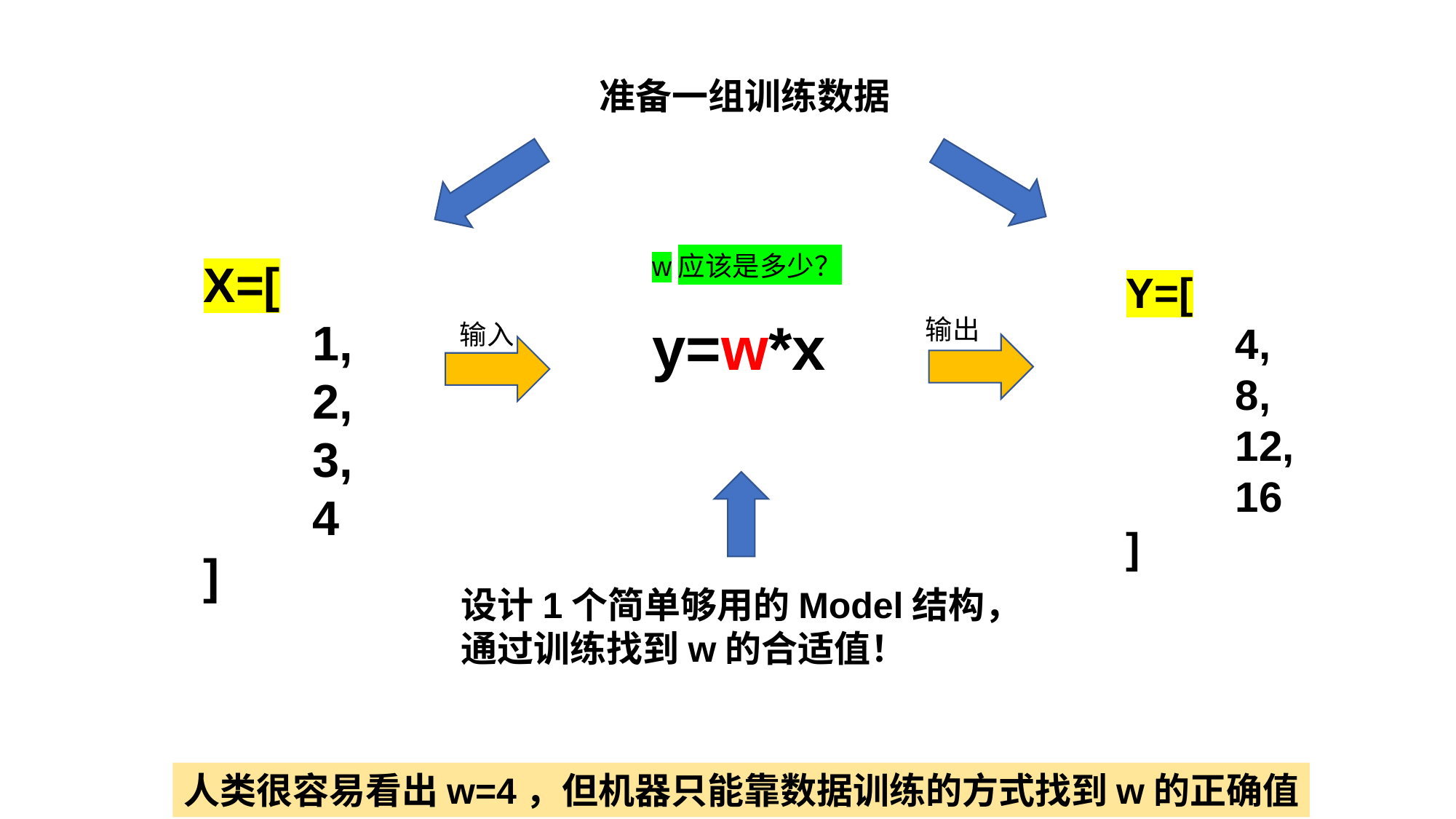

准备一组训练数据

w应该是多少？
X=[
	1,
	2,
	3,
	4
]
Y=[
	4,
	8,
	12,
	16
]
y=w*x
输出
输入

设计1个简单够用的Model结构，
通过训练找到w的合适值！
人类很容易看出w=4，但机器只能靠数据训练的方式找到w的正确值